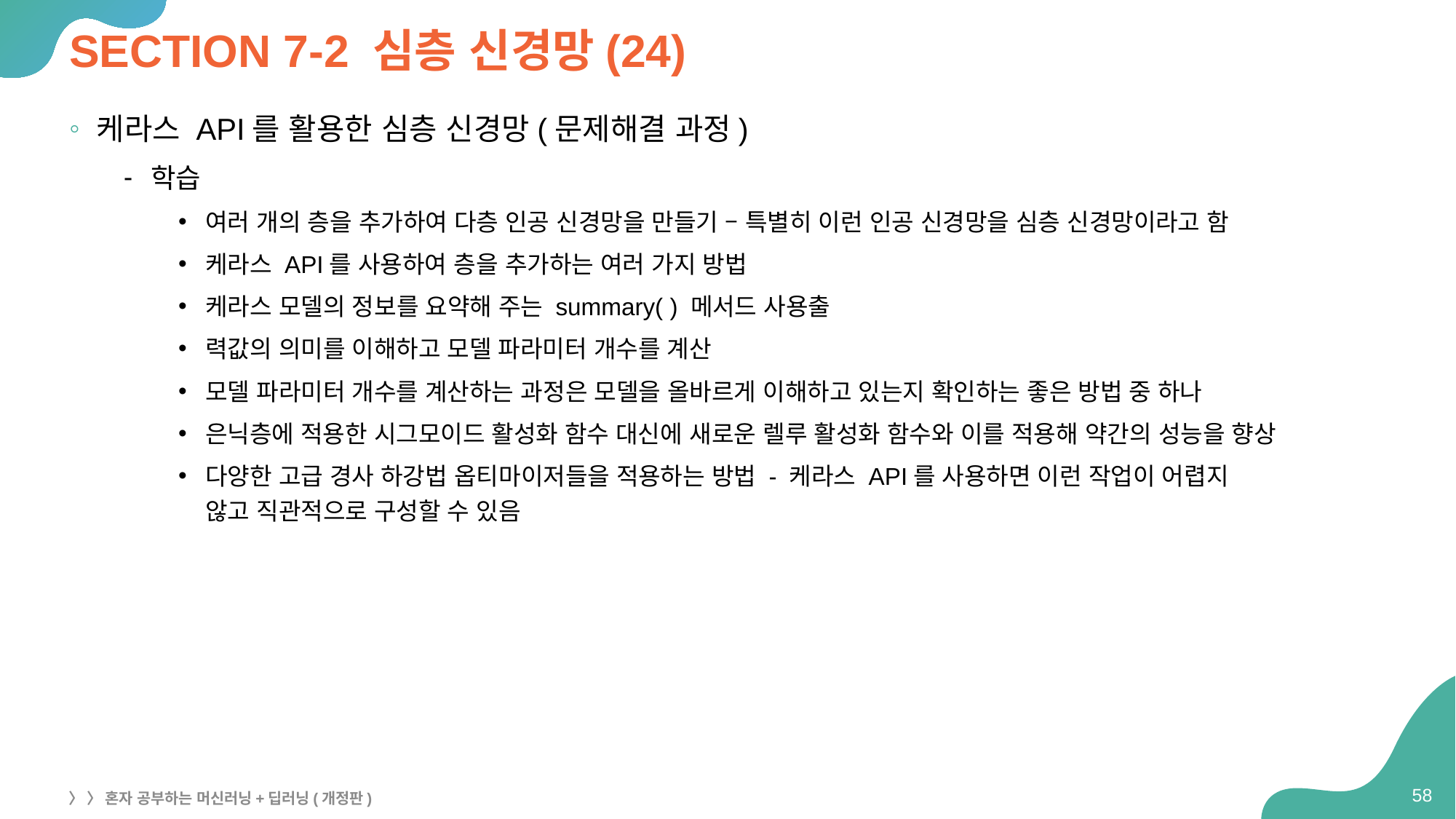

# SECTION 7-2 심층 신경망(24)
케라스 API를 활용한 심층 신경망(문제해결 과정)
학습
여러 개의 층을 추가하여 다층 인공 신경망을 만들기 – 특별히 이런 인공 신경망을 심층 신경망이라고 함
케라스 API를 사용하여 층을 추가하는 여러 가지 방법
케라스 모델의 정보를 요약해 주는 summary( ) 메서드 사용출
력값의 의미를 이해하고 모델 파라미터 개수를 계산
모델 파라미터 개수를 계산하는 과정은 모델을 올바르게 이해하고 있는지 확인하는 좋은 방법 중 하나
은닉층에 적용한 시그모이드 활성화 함수 대신에 새로운 렐루 활성화 함수와 이를 적용해 약간의 성능을 향상
다양한 고급 경사 하강법 옵티마이저들을 적용하는 방법 - 케라스 API를 사용하면 이런 작업이 어렵지
않고 직관적으로 구성할 수 있음
58
〉 〉 혼자 공부하는 머신러닝+딥러닝(개정판)